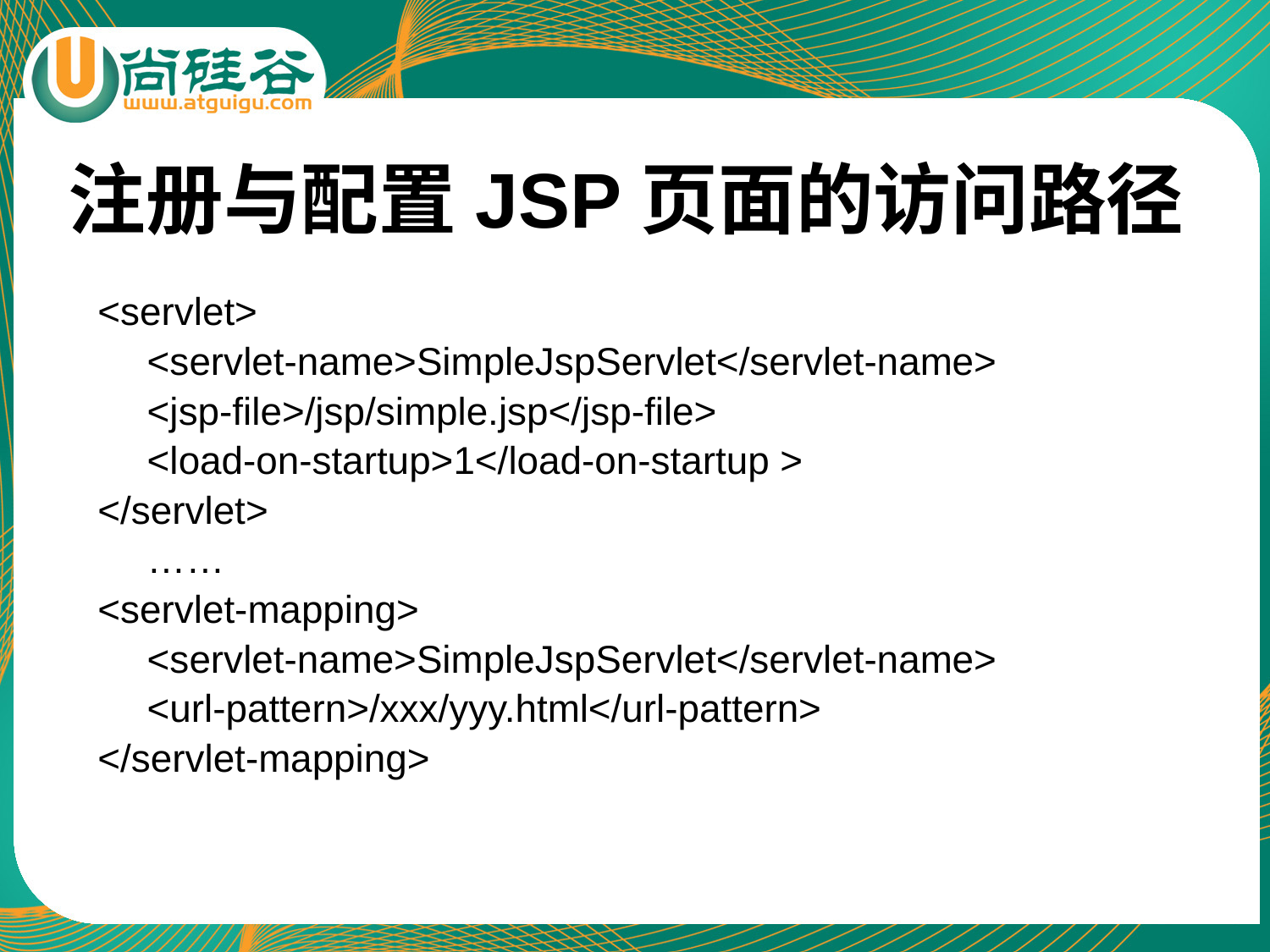

# 注册与配置JSP页面的访问路径
<servlet>
	<servlet-name>SimpleJspServlet</servlet-name>
	<jsp-file>/jsp/simple.jsp</jsp-file>
	<load-on-startup>1</load-on-startup >
</servlet>
	……
<servlet-mapping>
	<servlet-name>SimpleJspServlet</servlet-name>
	<url-pattern>/xxx/yyy.html</url-pattern>
</servlet-mapping>